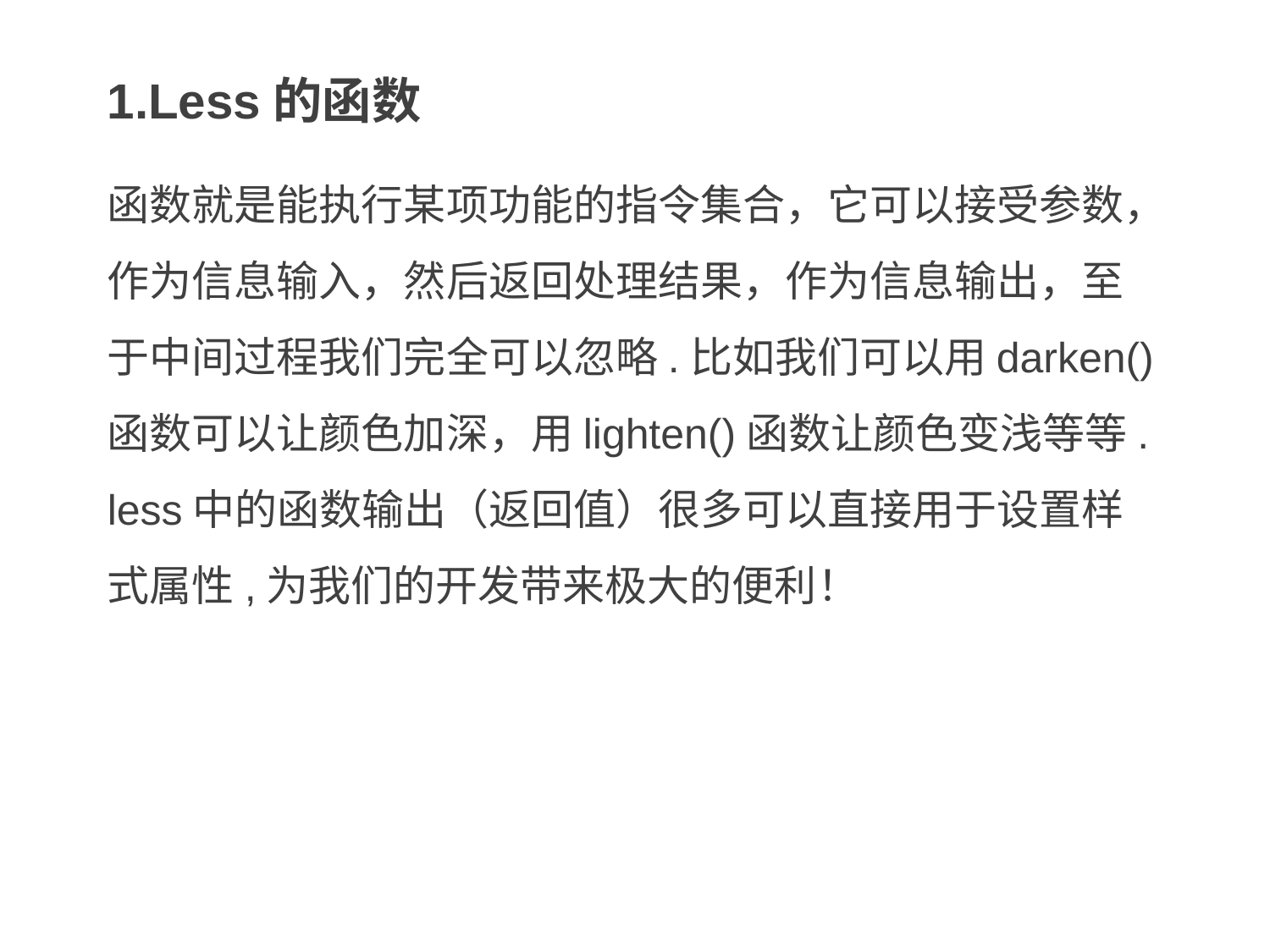

1.Less的函数
函数就是能执行某项功能的指令集合，它可以接受参数，作为信息输入，然后返回处理结果，作为信息输出，至于中间过程我们完全可以忽略.比如我们可以用darken()函数可以让颜色加深，用lighten()函数让颜色变浅等等. less中的函数输出（返回值）很多可以直接用于设置样式属性,为我们的开发带来极大的便利！